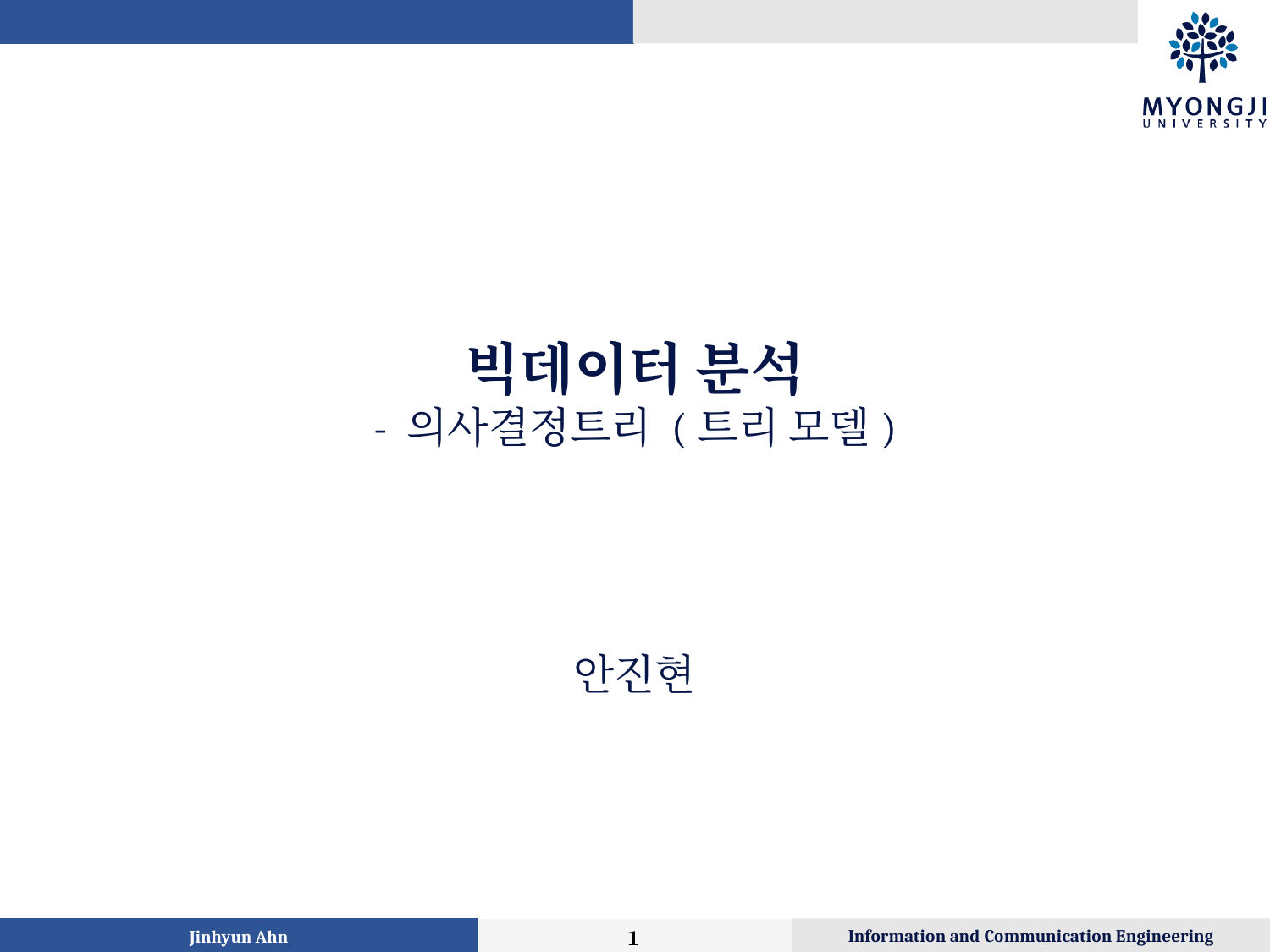

# 빅데이터 분석 - 의사결정트리 (트리 모델)
안진현
Jinhyun Ahn
1